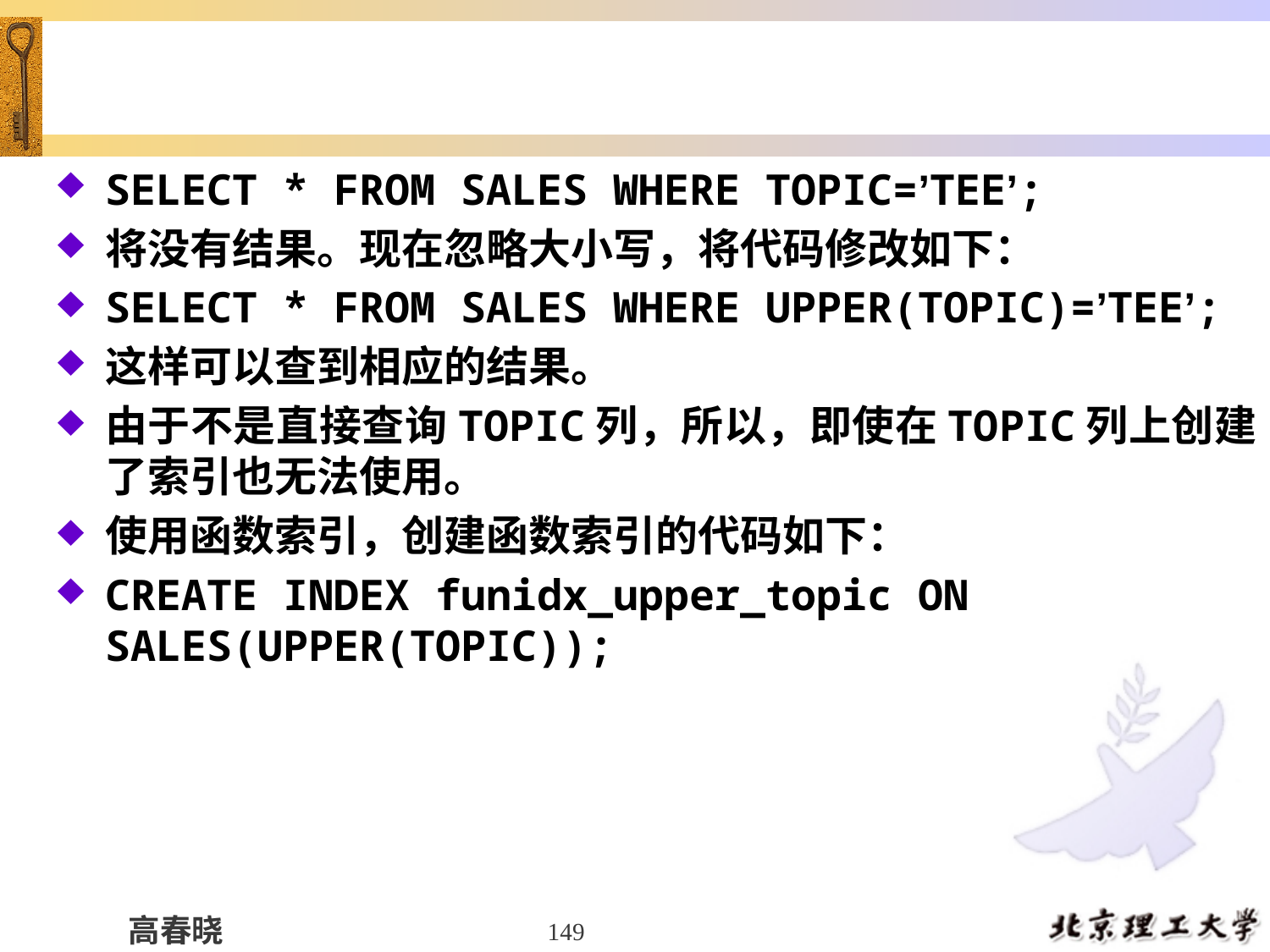

#
SELECT * FROM SALES WHERE TOPIC=’TEE’;
将没有结果。现在忽略大小写，将代码修改如下：
SELECT * FROM SALES WHERE UPPER(TOPIC)=’TEE’;
这样可以查到相应的结果。
由于不是直接查询TOPIC列，所以，即使在TOPIC列上创建了索引也无法使用。
使用函数索引，创建函数索引的代码如下：
CREATE INDEX funidx_upper_topic ON SALES(UPPER(TOPIC));

149